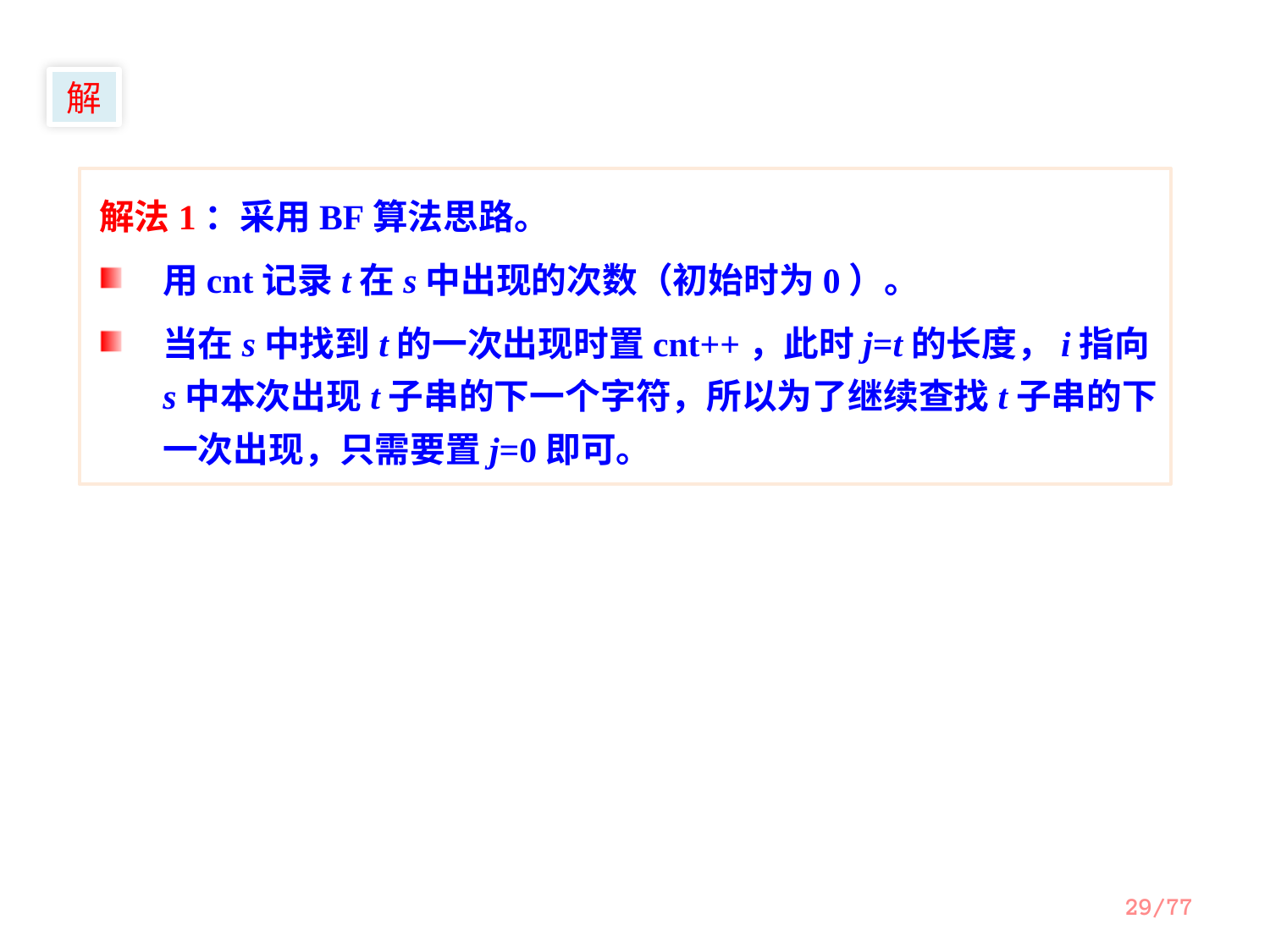

解
解法1：采用BF算法思路。
用cnt记录t在s中出现的次数（初始时为0）。
当在s中找到t的一次出现时置cnt++，此时j=t的长度，i指向s中本次出现t子串的下一个字符，所以为了继续查找t子串的下一次出现，只需要置j=0即可。
29/77